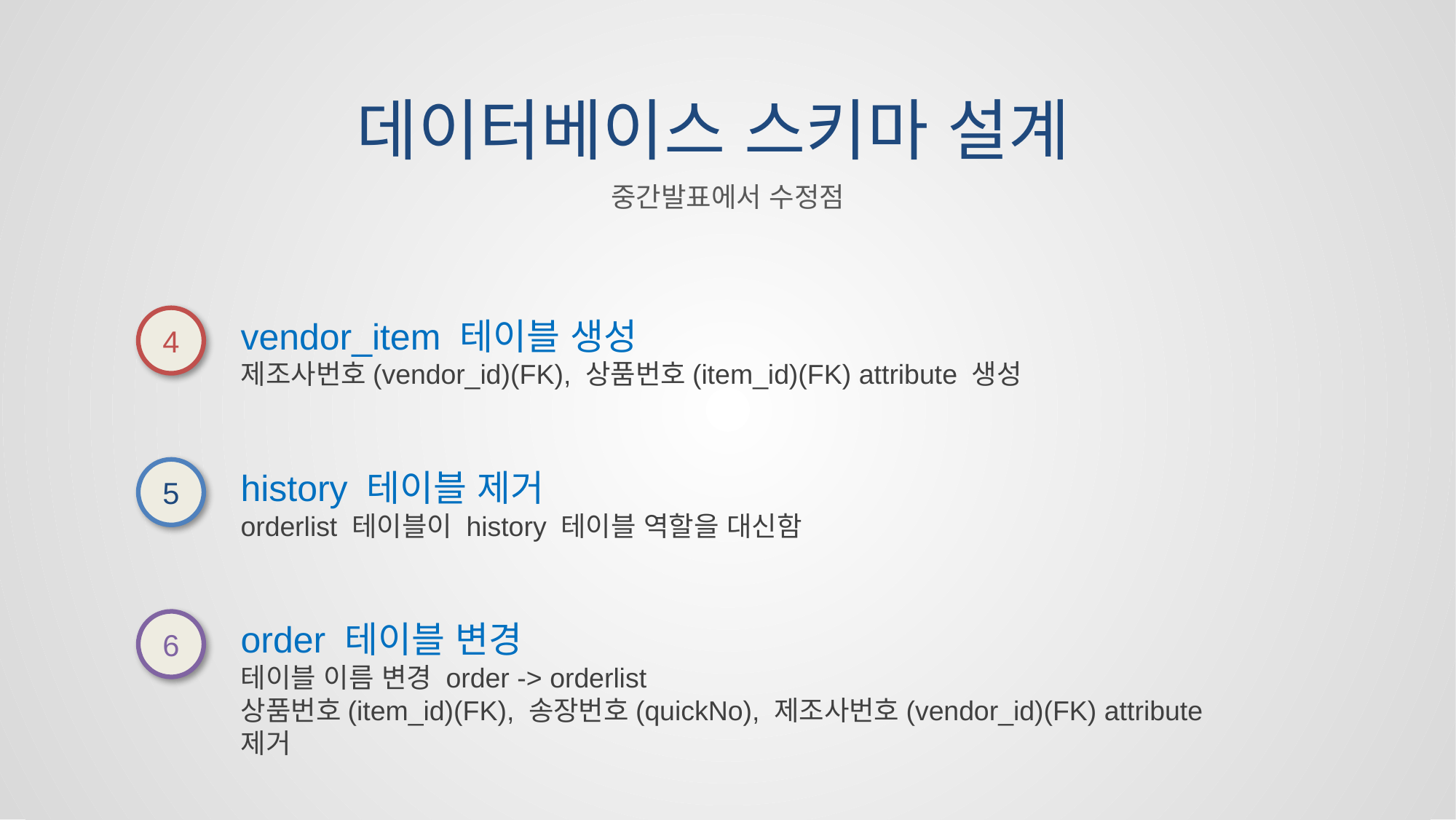

데이터베이스 스키마 설계
중간발표에서 수정점
4
vendor_item 테이블 생성
제조사번호(vendor_id)(FK), 상품번호(item_id)(FK) attribute 생성
5
history 테이블 제거
orderlist 테이블이 history 테이블 역할을 대신함
6
order 테이블 변경
테이블 이름 변경 order -> orderlist
상품번호(item_id)(FK), 송장번호(quickNo), 제조사번호(vendor_id)(FK) attribute 제거